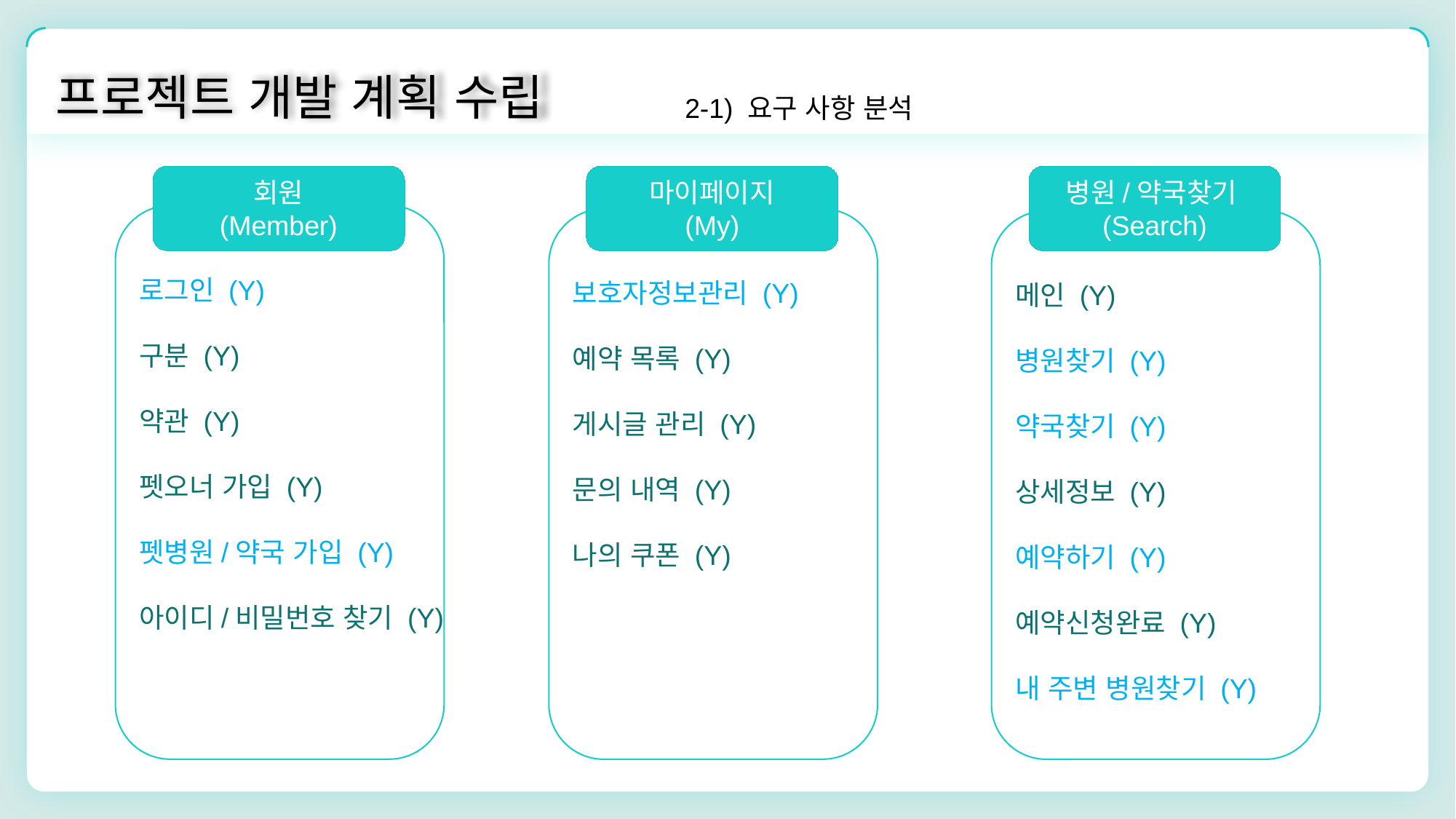

프로젝트 개발 계획 수립
2-1) 요구 사항 분석
회원
(Member)
마이페이지
(My)
병원/약국찾기(Search)

로그인 (Y)

구분 (Y)

약관 (Y)

펫오너 가입 (Y)

펫병원/약국 가입 (Y)

아이디/비밀번호 찾기 (Y)
보호자정보관리 (Y)

예약 목록 (Y)

게시글 관리 (Y)

문의 내역 (Y)

나의 쿠폰 (Y)
메인 (Y)

병원찾기 (Y)

약국찾기 (Y)

상세정보 (Y)

예약하기 (Y)

예약신청완료 (Y)

내 주변 병원찾기 (Y)